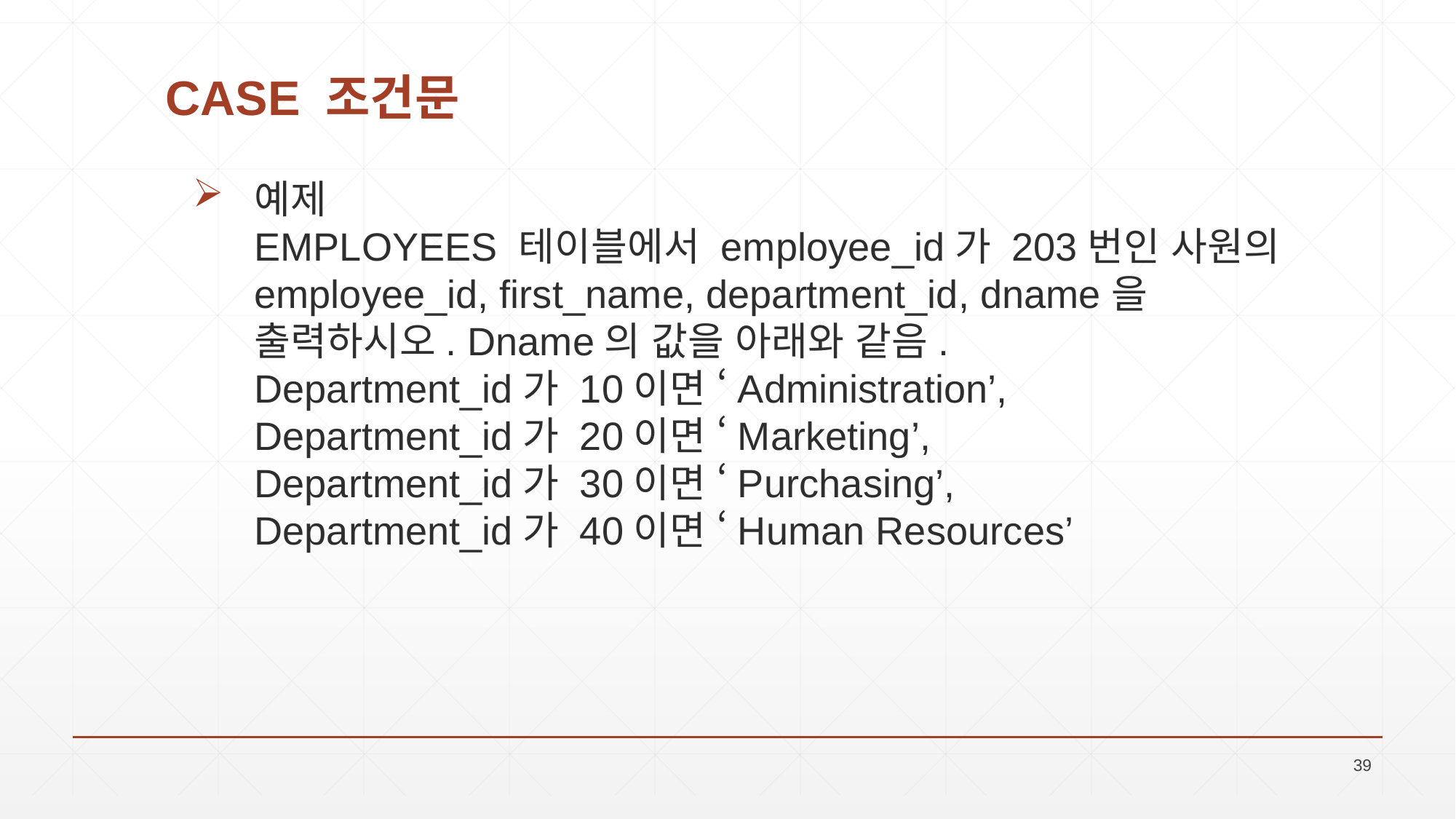

# CASE 조건문
예제
EMPLOYEES 테이블에서 employee_id가 203번인 사원의 employee_id, first_name, department_id, dname을 출력하시오. Dname의 값을 아래와 같음.
Department_id가 10이면 ‘Administration’,
Department_id가 20이면 ‘Marketing’,
Department_id가 30이면 ‘Purchasing’,
Department_id가 40이면 ‘Human Resources’
39